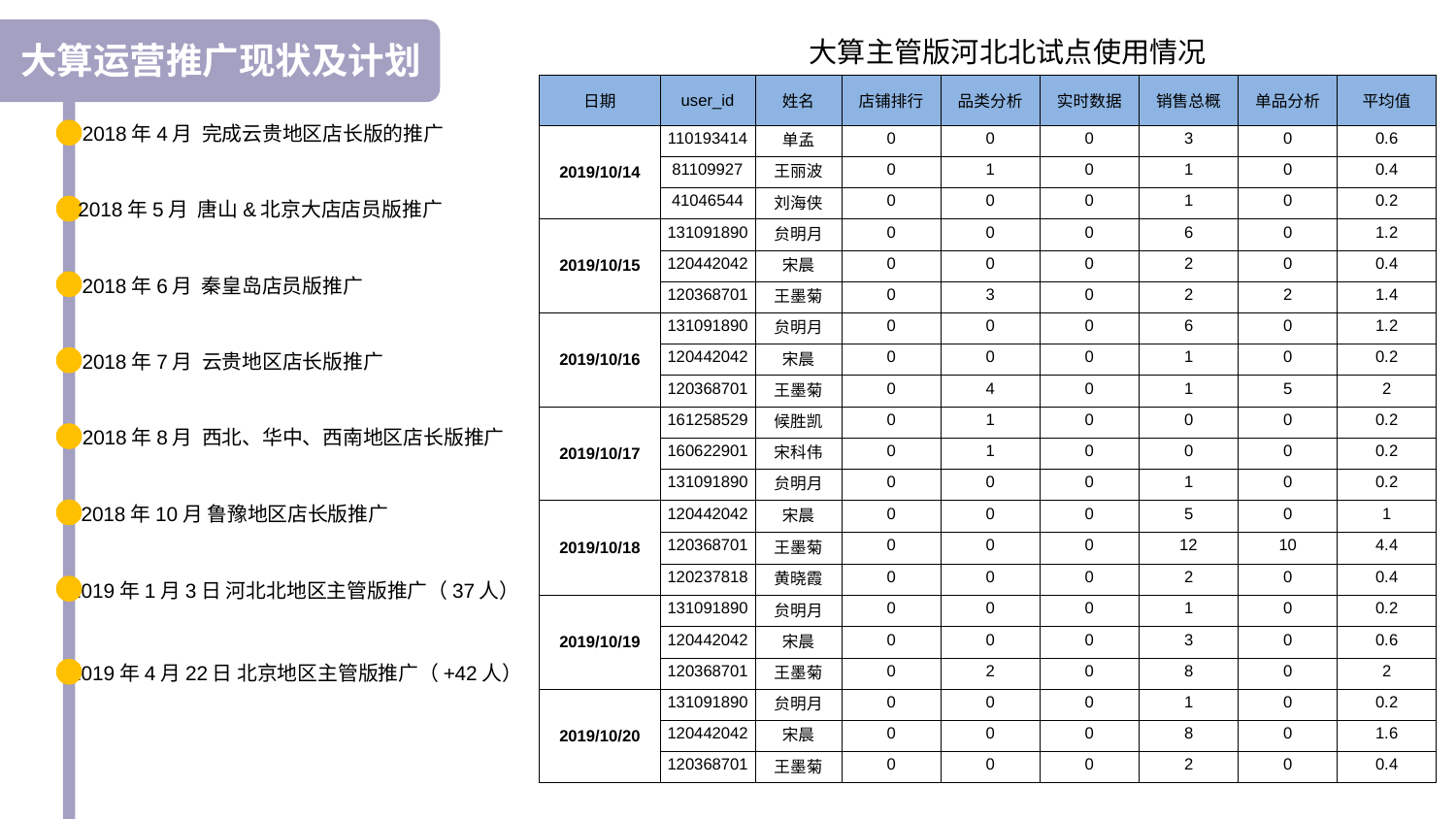

大算主管版河北北试点使用情况
大算运营推广现状及计划
| 日期 | user\_id | 姓名 | 店铺排行 | 品类分析 | 实时数据 | 销售总概 | 单品分析 | 平均值 |
| --- | --- | --- | --- | --- | --- | --- | --- | --- |
| 2019/10/14 | 110193414 | 单孟 | 0 | 0 | 0 | 3 | 0 | 0.6 |
|  | 81109927 | 王丽波 | 0 | 1 | 0 | 1 | 0 | 0.4 |
|  | 41046544 | 刘海侠 | 0 | 0 | 0 | 1 | 0 | 0.2 |
| 2019/10/15 | 131091890 | 贠明月 | 0 | 0 | 0 | 6 | 0 | 1.2 |
|  | 120442042 | 宋晨 | 0 | 0 | 0 | 2 | 0 | 0.4 |
|  | 120368701 | 王墨菊 | 0 | 3 | 0 | 2 | 2 | 1.4 |
| 2019/10/16 | 131091890 | 贠明月 | 0 | 0 | 0 | 6 | 0 | 1.2 |
|  | 120442042 | 宋晨 | 0 | 0 | 0 | 1 | 0 | 0.2 |
|  | 120368701 | 王墨菊 | 0 | 4 | 0 | 1 | 5 | 2 |
| 2019/10/17 | 161258529 | 候胜凯 | 0 | 1 | 0 | 0 | 0 | 0.2 |
|  | 160622901 | 宋科伟 | 0 | 1 | 0 | 0 | 0 | 0.2 |
|  | 131091890 | 贠明月 | 0 | 0 | 0 | 1 | 0 | 0.2 |
| 2019/10/18 | 120442042 | 宋晨 | 0 | 0 | 0 | 5 | 0 | 1 |
|  | 120368701 | 王墨菊 | 0 | 0 | 0 | 12 | 10 | 4.4 |
|  | 120237818 | 黄晓霞 | 0 | 0 | 0 | 2 | 0 | 0.4 |
| 2019/10/19 | 131091890 | 贠明月 | 0 | 0 | 0 | 1 | 0 | 0.2 |
|  | 120442042 | 宋晨 | 0 | 0 | 0 | 3 | 0 | 0.6 |
|  | 120368701 | 王墨菊 | 0 | 2 | 0 | 8 | 0 | 2 |
| 2019/10/20 | 131091890 | 贠明月 | 0 | 0 | 0 | 1 | 0 | 0.2 |
|  | 120442042 | 宋晨 | 0 | 0 | 0 | 8 | 0 | 1.6 |
|  | 120368701 | 王墨菊 | 0 | 0 | 0 | 2 | 0 | 0.4 |
2018年4月  完成云贵地区店长版的推广

2018年5月  唐山&北京大店店员版推广

2018年6月  秦皇岛店员版推广

2018年7月  云贵地区店长版推广

2018年8月  西北、华中、西南地区店长版推广

2018年10月 鲁豫地区店长版推广

2019年1月3日 河北北地区主管版推广（37人）

2019年4月22日 北京地区主管版推广（+42人）